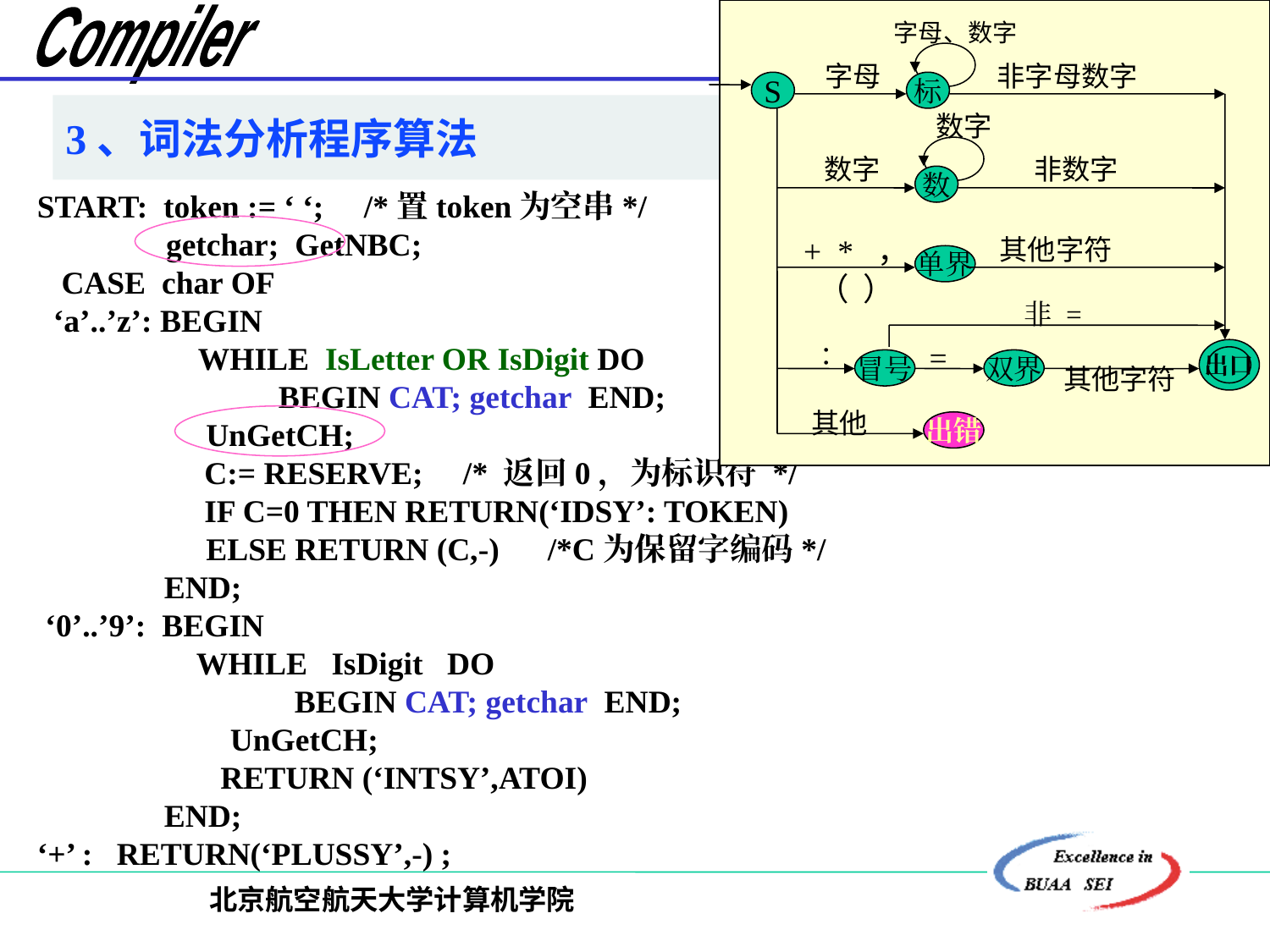

字母、数字

字母
非字母数字

S
标

数字

数字
非数字

数

+  *  ，
（  ）
其他字符
单界

非 =

：
=
出口

冒号
双界
其他字符

其他
出错

3、词法分析程序算法
START:  token := ‘ ‘;     /*置token为空串*/
                getchar;  GetNBC;
   CASE  char OF
  ‘a’..’z’: BEGIN
                    WHILE  IsLetter OR IsDigit DO
                              BEGIN CAT; getchar  END;
                     UnGetCH;
       	     C:= RESERVE;     /* 返回0，为标识符 */
	     IF C=0 THEN RETURN(‘IDSY’: TOKEN)
                     ELSE RETURN (C,-)      /*C为保留字编码*/
	END;
 ‘0’..’9’:  BEGIN
	    WHILE   IsDigit   DO
                                BEGIN CAT; getchar  END;
                        UnGetCH;
       	       RETURN (‘INTSY’,ATOI)
	END;
‘+’ :   RETURN(‘PLUSSY’,-) ;